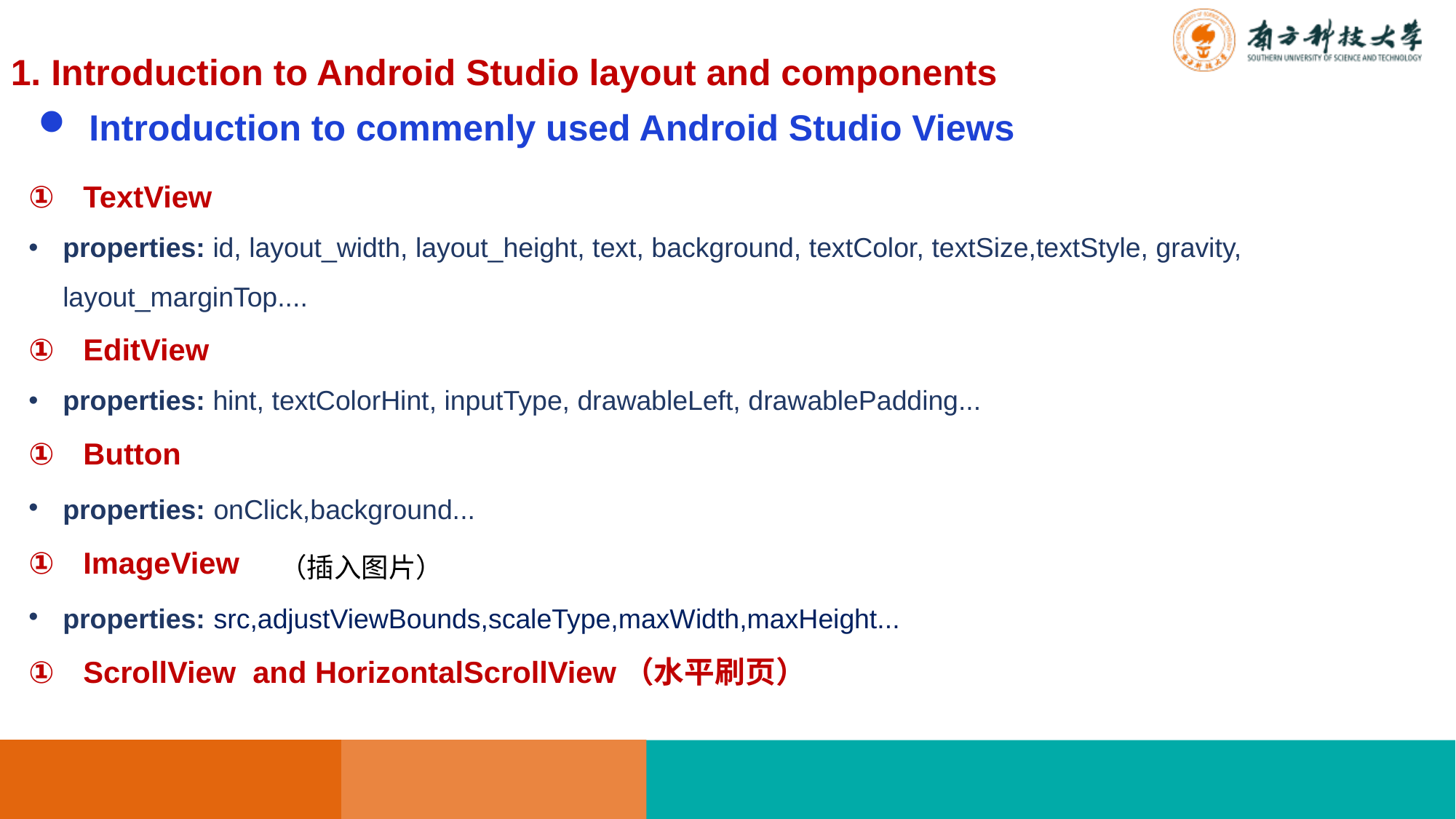

1. Introduction to Android Studio layout and components
 Introduction to commenly used Android Studio Views
TextView
properties: id, layout_width, layout_height, text, background, textColor, textSize,textStyle, gravity, layout_marginTop....
EditView
properties: hint, textColorHint, inputType, drawableLeft, drawablePadding...
Button
properties: onClick,background...
ImageView
properties: src,adjustViewBounds,scaleType,maxWidth,maxHeight...
ScrollView  and HorizontalScrollView（水平刷页）
（插入图片）